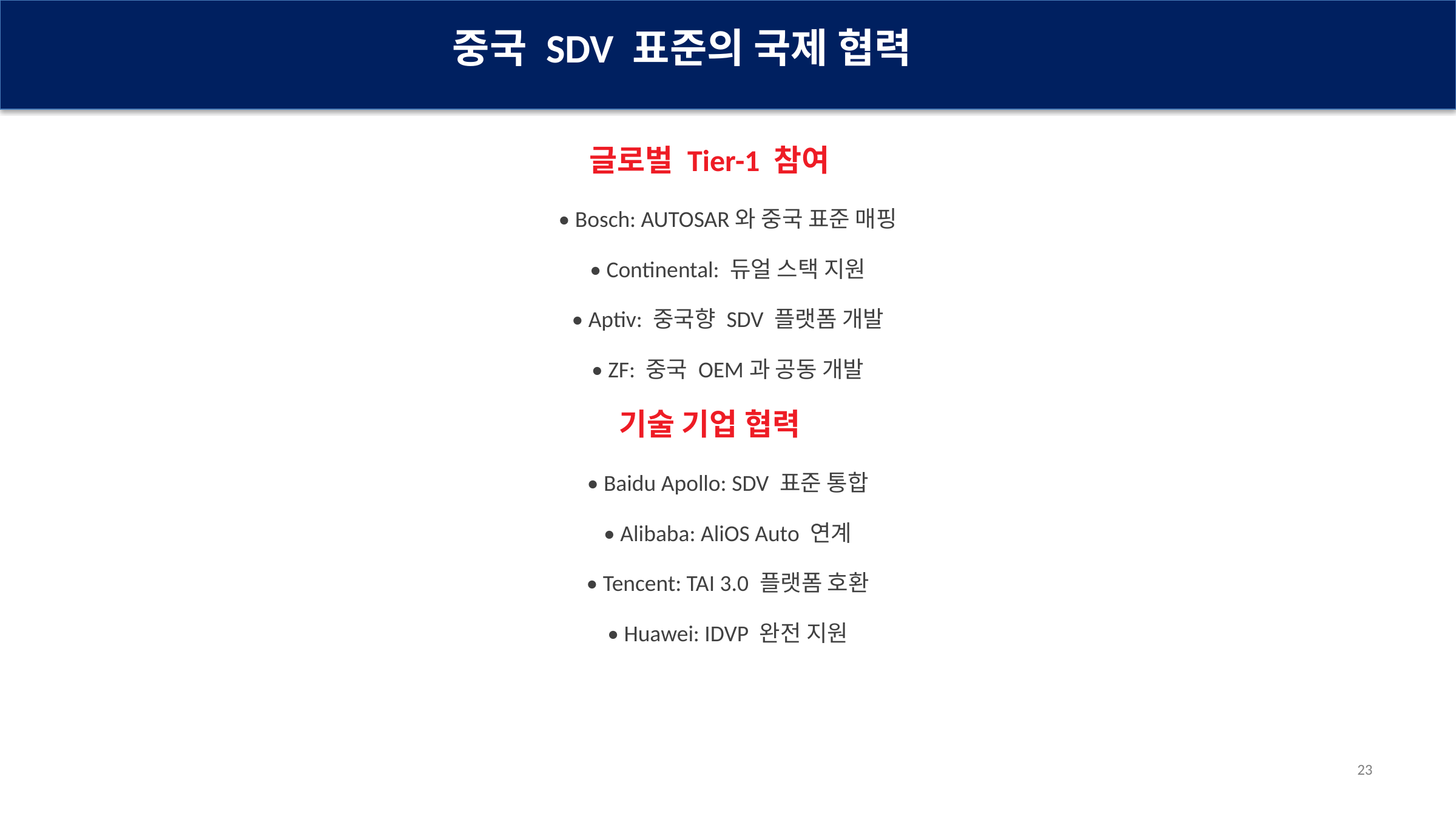

중국 SDV 표준의 국제 협력
글로벌 Tier-1 참여
• Bosch: AUTOSAR와 중국 표준 매핑
• Continental: 듀얼 스택 지원
• Aptiv: 중국향 SDV 플랫폼 개발
• ZF: 중국 OEM과 공동 개발
기술 기업 협력
• Baidu Apollo: SDV 표준 통합
• Alibaba: AliOS Auto 연계
• Tencent: TAI 3.0 플랫폼 호환
• Huawei: IDVP 완전 지원
23